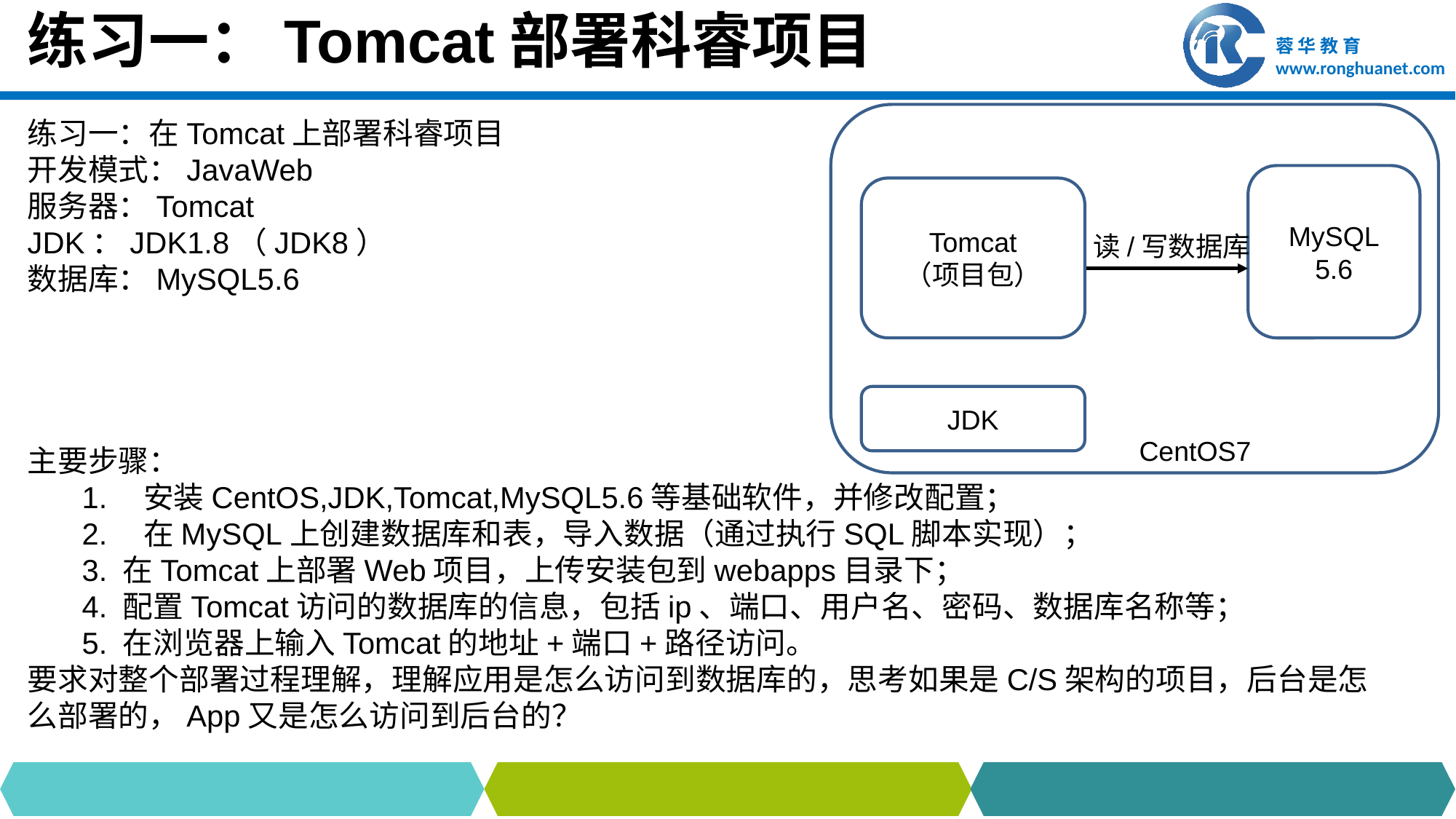

# 练习一：Tomcat部署科睿项目

练习一：在Tomcat上部署科睿项目
开发模式：JavaWeb
服务器：Tomcat
JDK：JDK1.8（JDK8）
数据库：MySQL5.6

主要步骤：
安装CentOS,JDK,Tomcat,MySQL5.6等基础软件，并修改配置；
在MySQL上创建数据库和表，导入数据（通过执行SQL脚本实现）；
3. 在Tomcat上部署Web项目，上传安装包到webapps目录下；
4. 配置Tomcat访问的数据库的信息，包括ip、端口、用户名、密码、数据库名称等；
5. 在浏览器上输入Tomcat的地址+端口+路径访问。
要求对整个部署过程理解，理解应用是怎么访问到数据库的，思考如果是C/S架构的项目，后台是怎么部署的，App又是怎么访问到后台的？
MySQL
5.6
Tomcat
（项目包）
读/写数据库
JDK
CentOS7